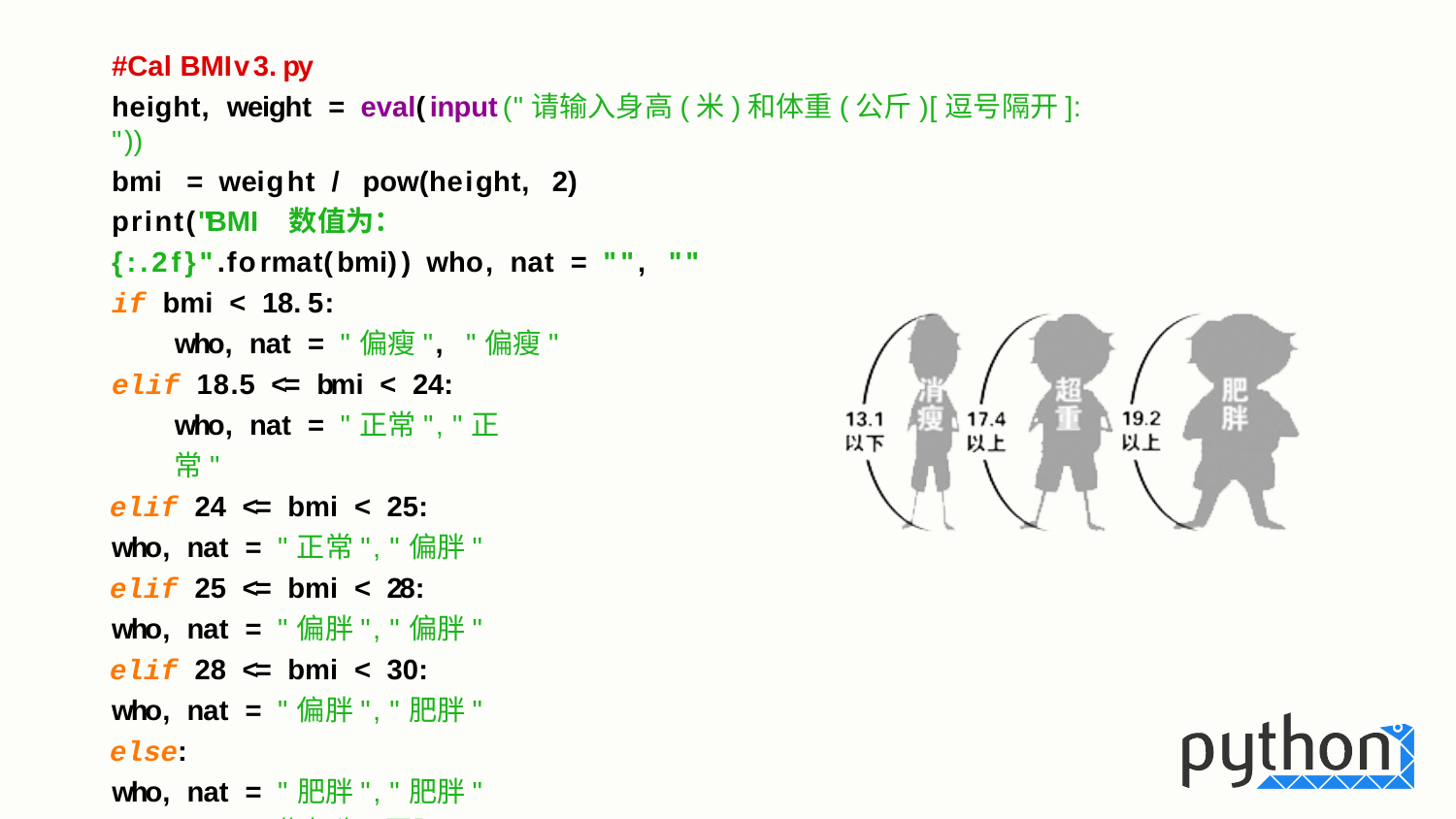

#CalBMIv3.py
height,  weight  =  eval(input("请输入身高(米)和体重(公斤)[逗号隔开]: "))
bmi  =  weight  /  pow(height,  2) print("BMI  数值为：{:.2f}".format(bmi)) who,  nat  =  "",  ""
if bmi  <  18.5:
who,  nat  =  "偏瘦",  "偏瘦"
elif 18.5  <=  bmi  <  24: who,  nat  =  "正常", "正常"
elif 24  <=  bmi  <  25:
who,  nat  =  "正常", "偏胖"
elif 25  <=  bmi  <  28:
who,  nat  =  "偏胖", "偏胖"
elif 28  <=  bmi  <  30:
who,  nat  =  "偏胖", "肥胖"
else:
who,  nat  =  "肥胖", "肥胖"
print("BMI 指标为:国际'{0}', 国内'{1}'".format(who,  nat))